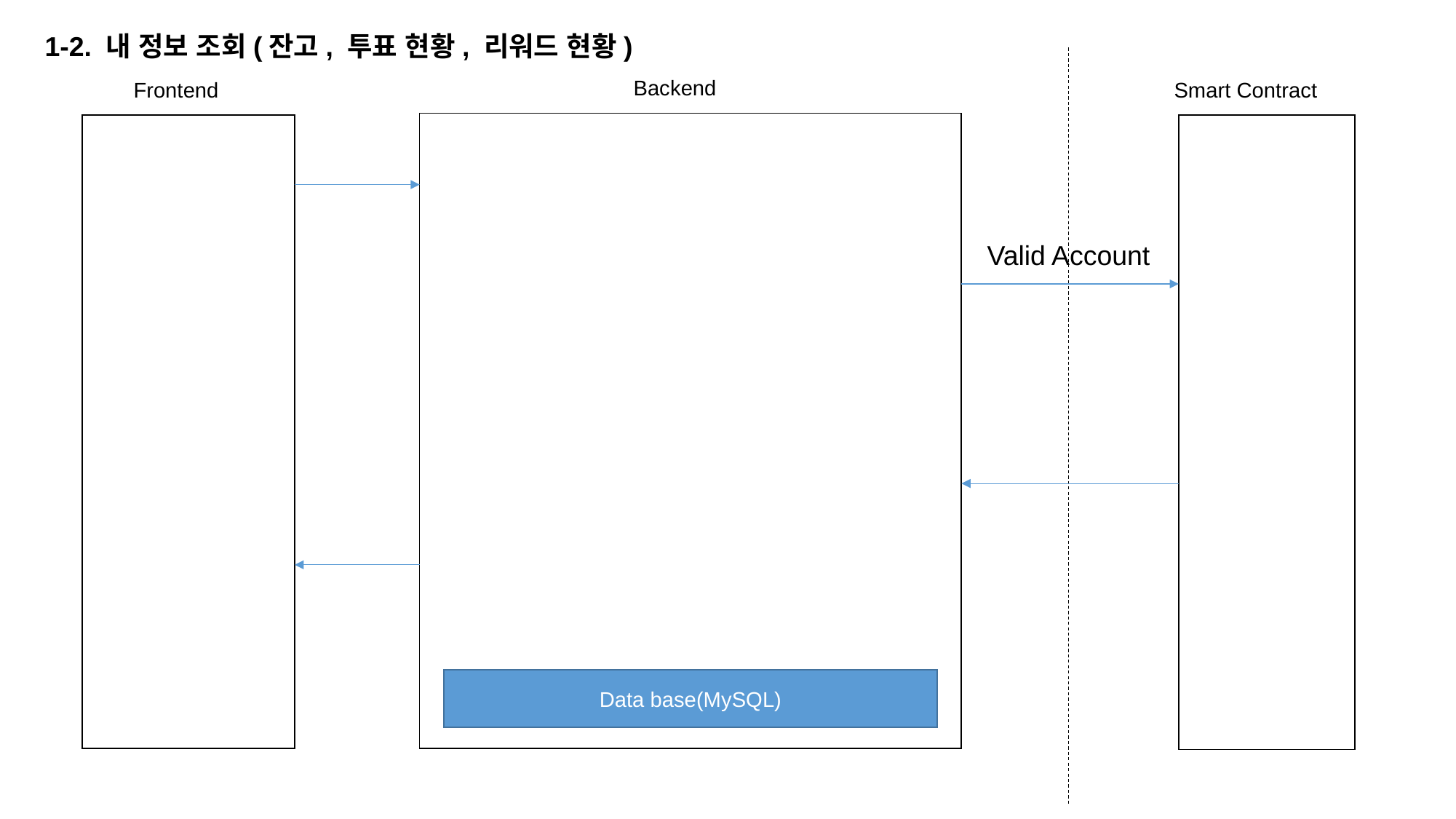

1-2. 내 정보 조회(잔고, 투표 현황, 리워드 현황)
Backend
Frontend
Smart Contract

Valid Account
Data base(MySQL)